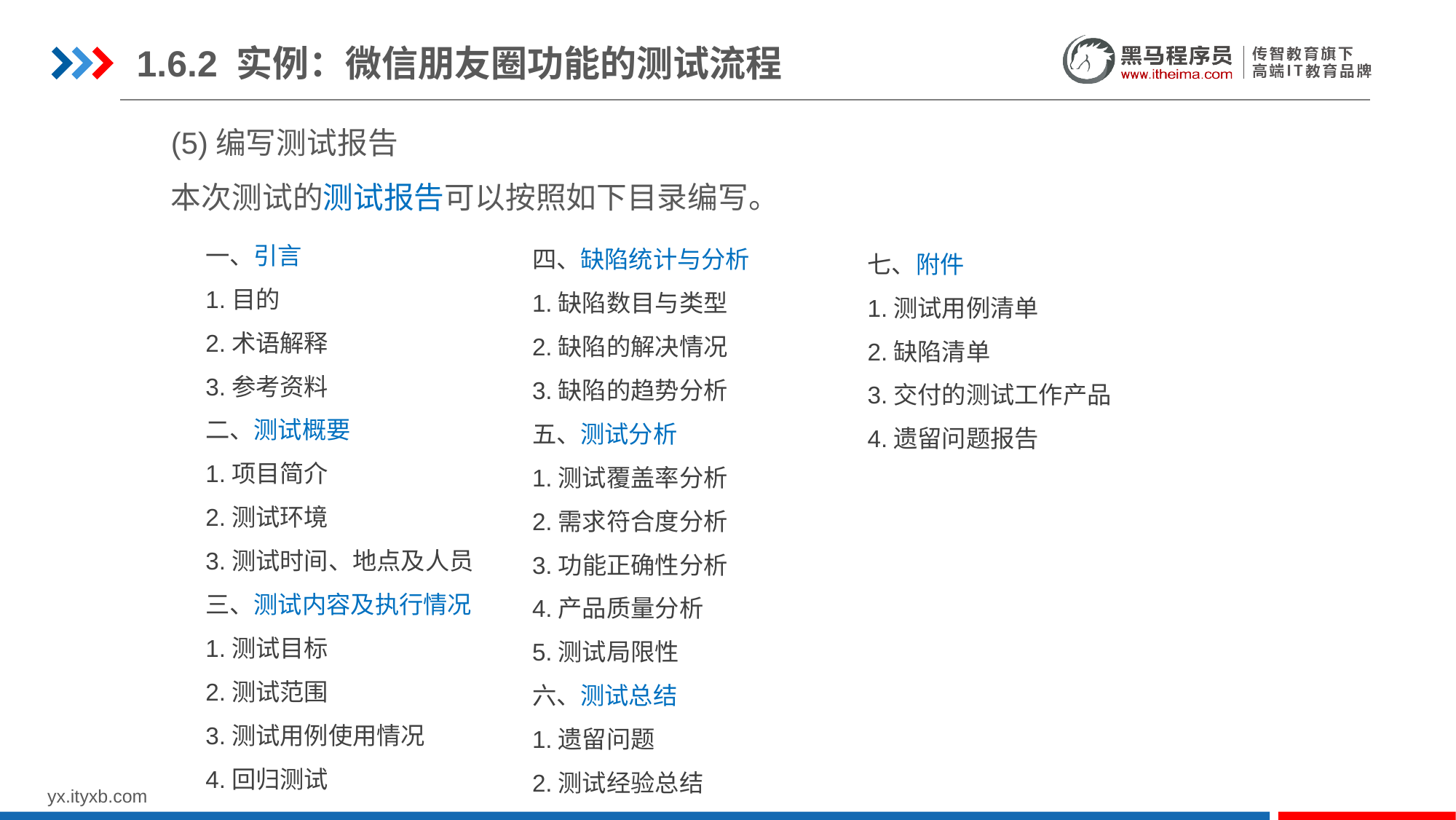

1.6.2 实例：微信朋友圈功能的测试流程
(5)编写测试报告
本次测试的测试报告可以按照如下目录编写。
一、引言
1.目的
2.术语解释
3.参考资料
二、测试概要
1.项目简介
2.测试环境
3.测试时间、地点及人员
三、测试内容及执行情况
1.测试目标
2.测试范围
3.测试用例使用情况
4.回归测试

四、缺陷统计与分析
1.缺陷数目与类型
2.缺陷的解决情况
3.缺陷的趋势分析
五、测试分析
1.测试覆盖率分析
2.需求符合度分析
3.功能正确性分析
4.产品质量分析
5.测试局限性
六、测试总结
1.遗留问题
2.测试经验总结
七、附件
1.测试用例清单
2.缺陷清单
3.交付的测试工作产品
4.遗留问题报告